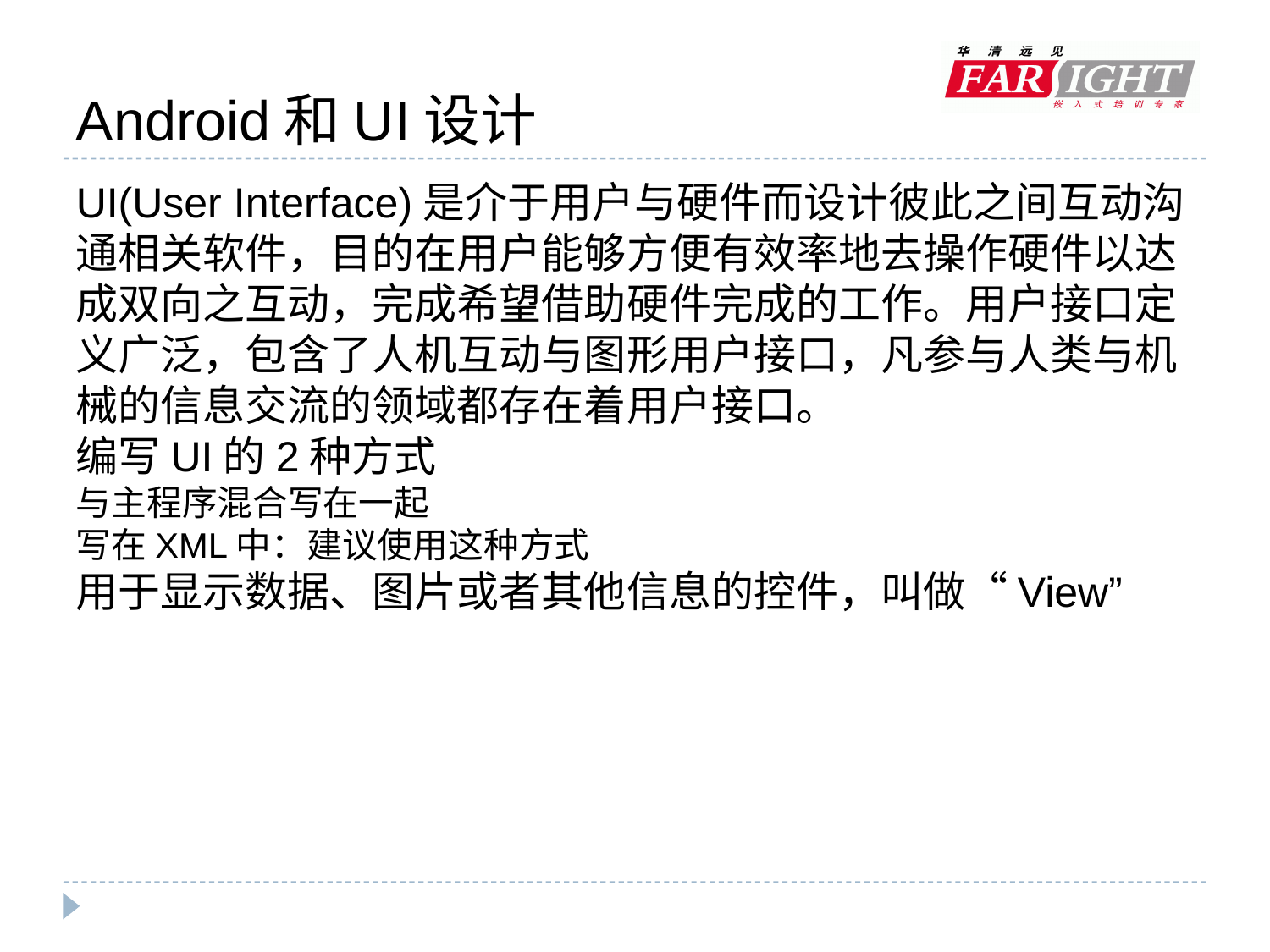

# Android和UI设计
UI(User Interface)是介于用户与硬件而设计彼此之间互动沟通相关软件，目的在用户能够方便有效率地去操作硬件以达成双向之互动，完成希望借助硬件完成的工作。用户接口定义广泛，包含了人机互动与图形用户接口，凡参与人类与机械的信息交流的领域都存在着用户接口。
编写UI的2种方式
与主程序混合写在一起
写在XML中：建议使用这种方式
用于显示数据、图片或者其他信息的控件，叫做“View”